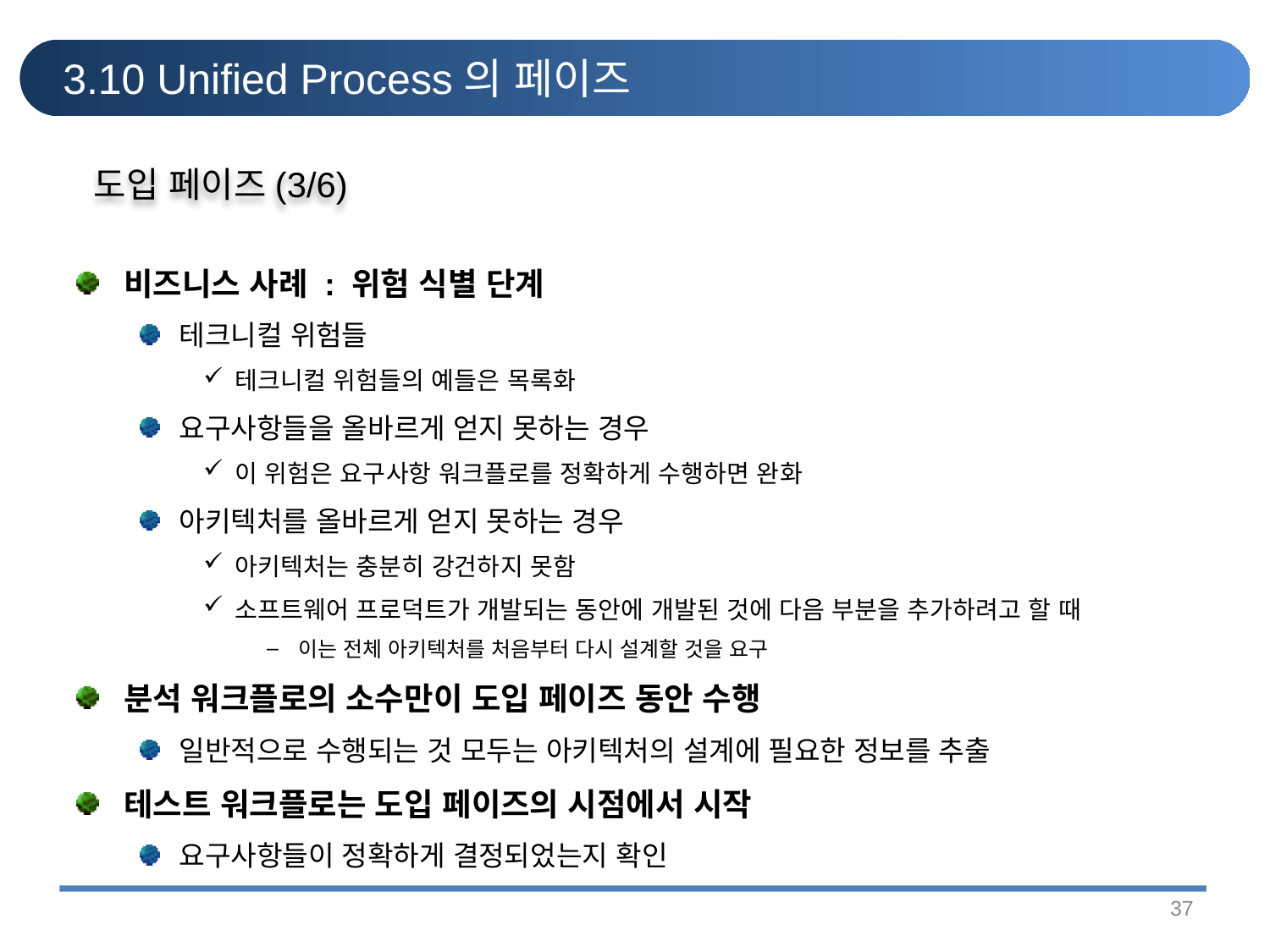

# 3.10 Unified Process의 페이즈
도입 페이즈(3/6)
비즈니스 사례 : 위험 식별 단계
테크니컬 위험들
테크니컬 위험들의 예들은 목록화
요구사항들을 올바르게 얻지 못하는 경우
이 위험은 요구사항 워크플로를 정확하게 수행하면 완화
아키텍처를 올바르게 얻지 못하는 경우
아키텍처는 충분히 강건하지 못함
소프트웨어 프로덕트가 개발되는 동안에 개발된 것에 다음 부분을 추가하려고 할 때
이는 전체 아키텍처를 처음부터 다시 설계할 것을 요구
분석 워크플로의 소수만이 도입 페이즈 동안 수행
일반적으로 수행되는 것 모두는 아키텍처의 설계에 필요한 정보를 추출
테스트 워크플로는 도입 페이즈의 시점에서 시작
요구사항들이 정확하게 결정되었는지 확인

37